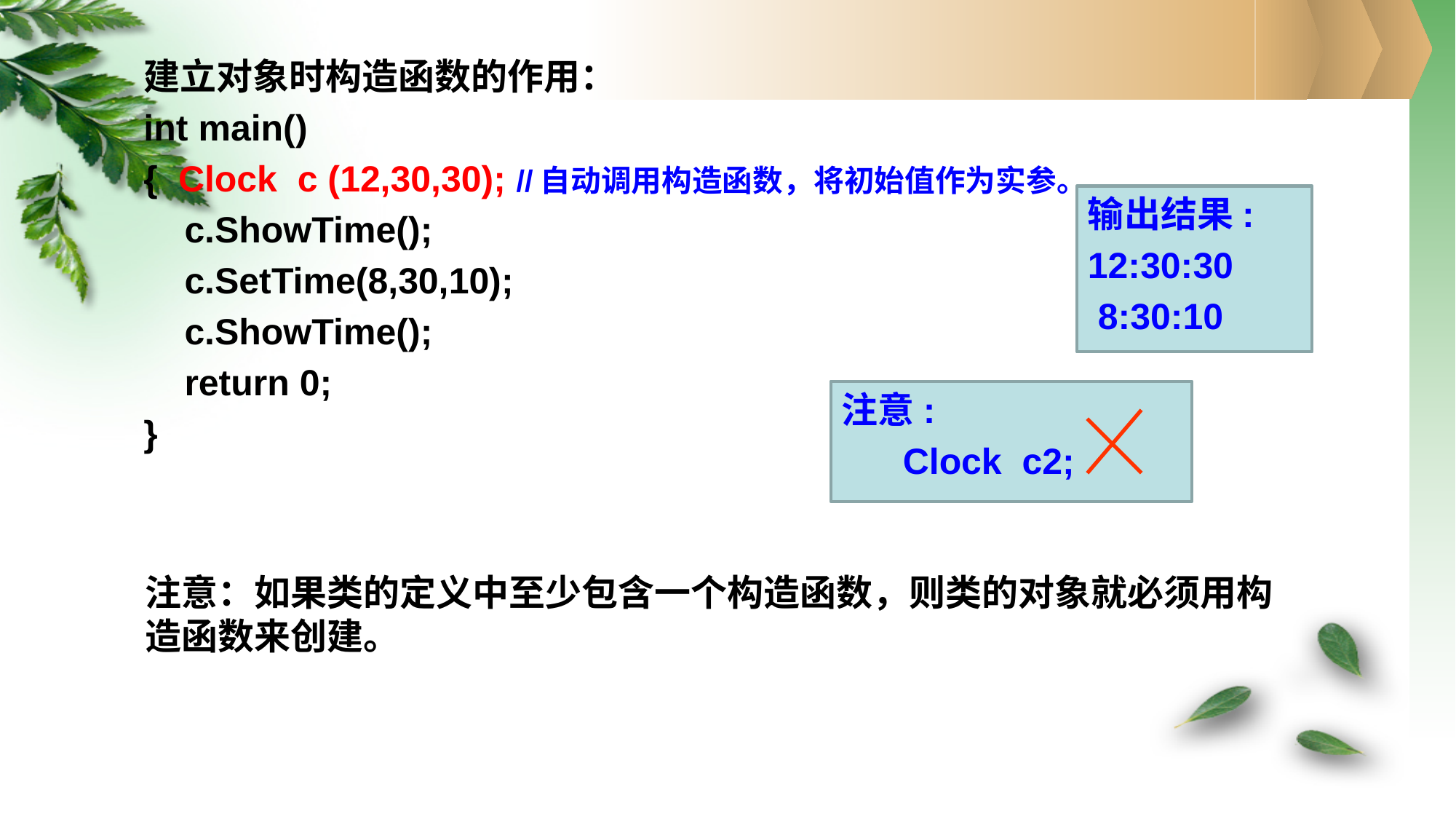

建立对象时构造函数的作用：
int main()
{  Clock  c (12,30,30); //自动调用构造函数，将初始值作为实参。
    c.ShowTime();
    c.SetTime(8,30,10);
    c.ShowTime();
    return 0;
}
输出结果:
12:30:30
 8:30:10
注意:
      Clock  c2;

注意：如果类的定义中至少包含一个构造函数，则类的对象就必须用构造函数来创建。